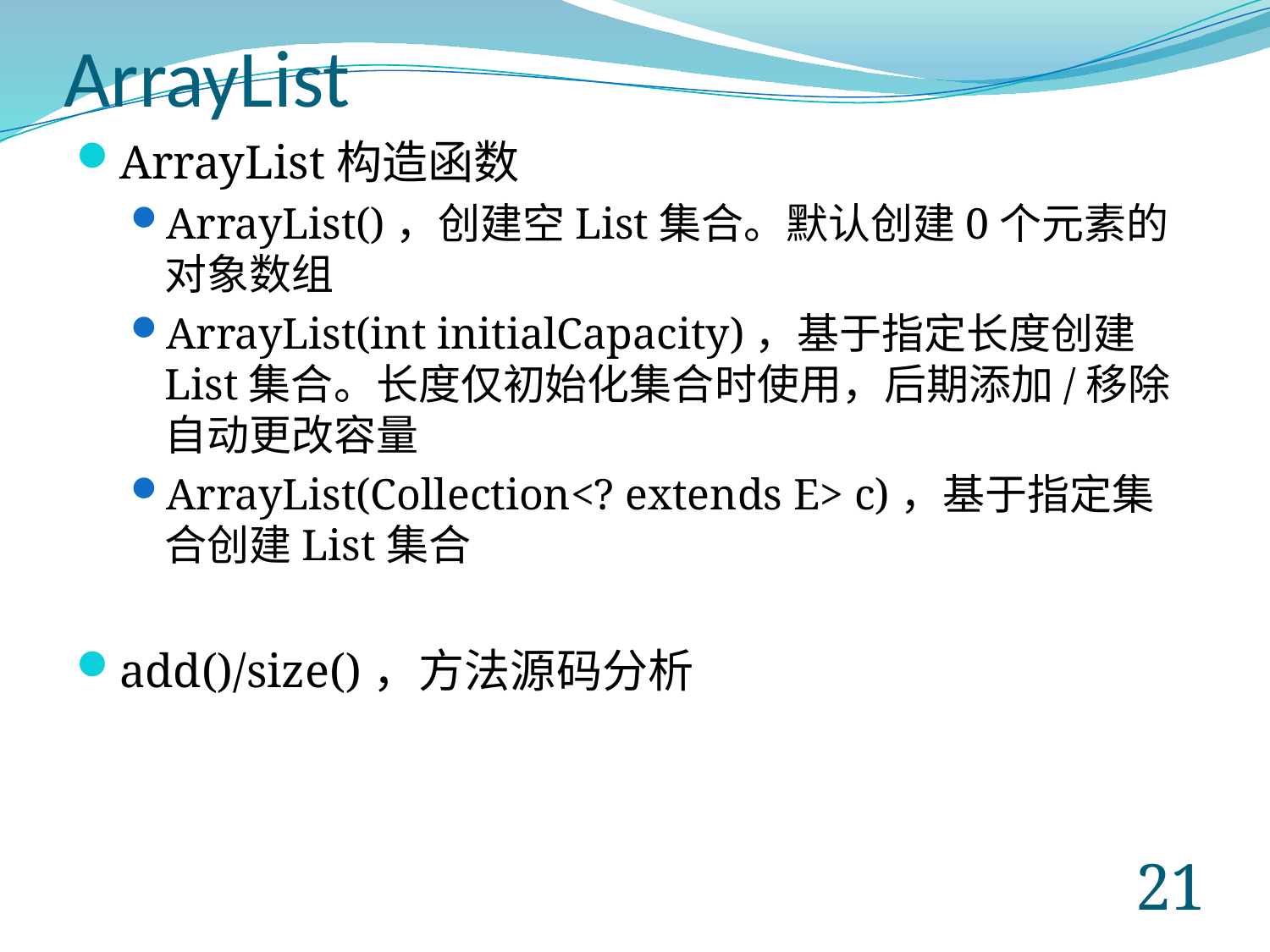

# ArrayList
ArrayList构造函数
ArrayList()，创建空List集合。默认创建0个元素的对象数组
ArrayList(int initialCapacity)，基于指定长度创建List集合。长度仅初始化集合时使用，后期添加/移除自动更改容量
ArrayList(Collection<? extends E> c)，基于指定集合创建List集合

add()/size()，方法源码分析

21